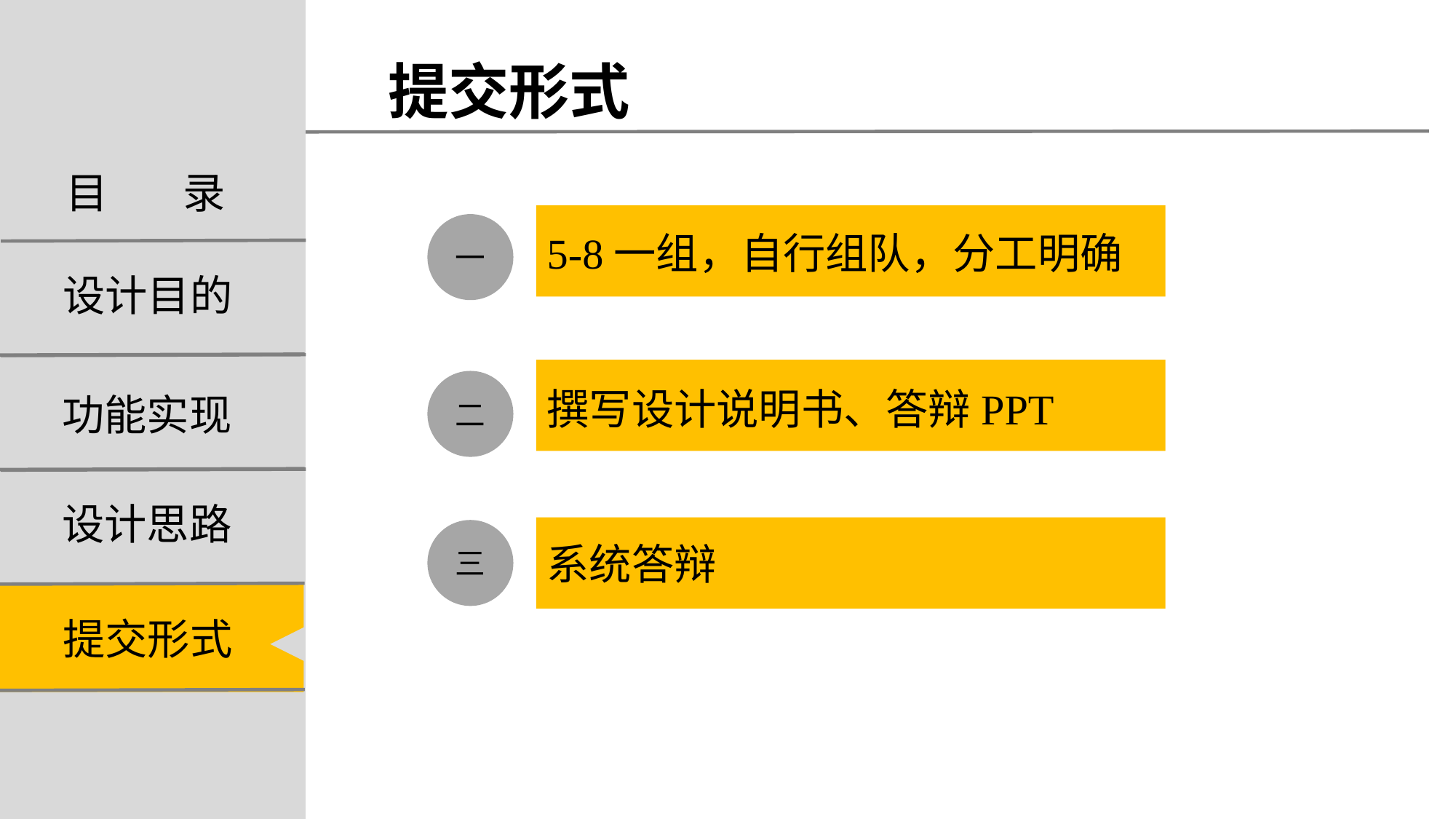

提交形式
目        录

一
5-8一组，自行组队，分工明确
设计目的

二
撰写设计说明书、答辩PPT
功能实现
设计思路

三
系统答辩

提交形式